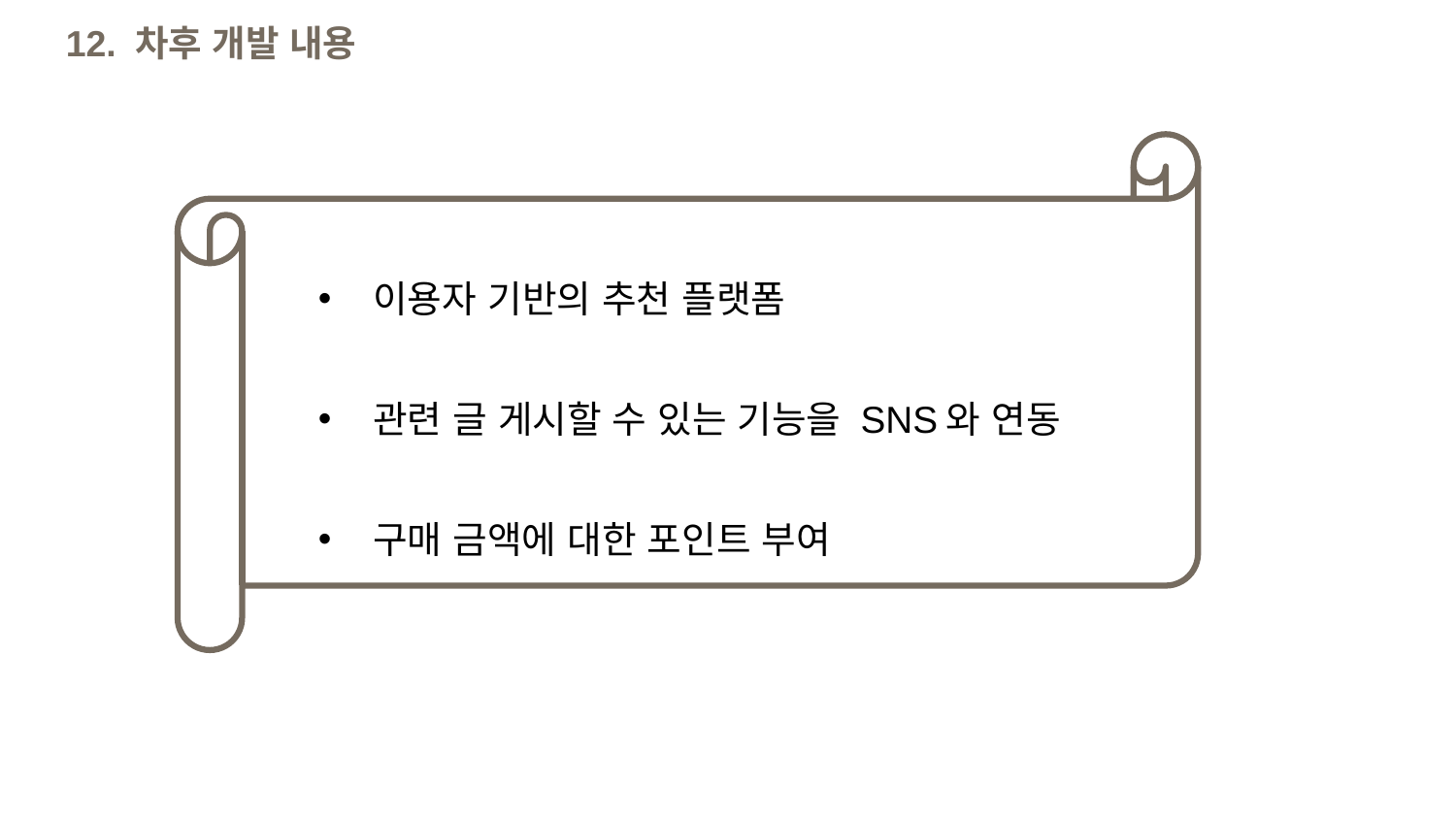

12. 차후 개발 내용

이용자 기반의 추천 플랫폼
관련 글 게시할 수 있는 기능을 SNS와 연동
구매 금액에 대한 포인트 부여
24